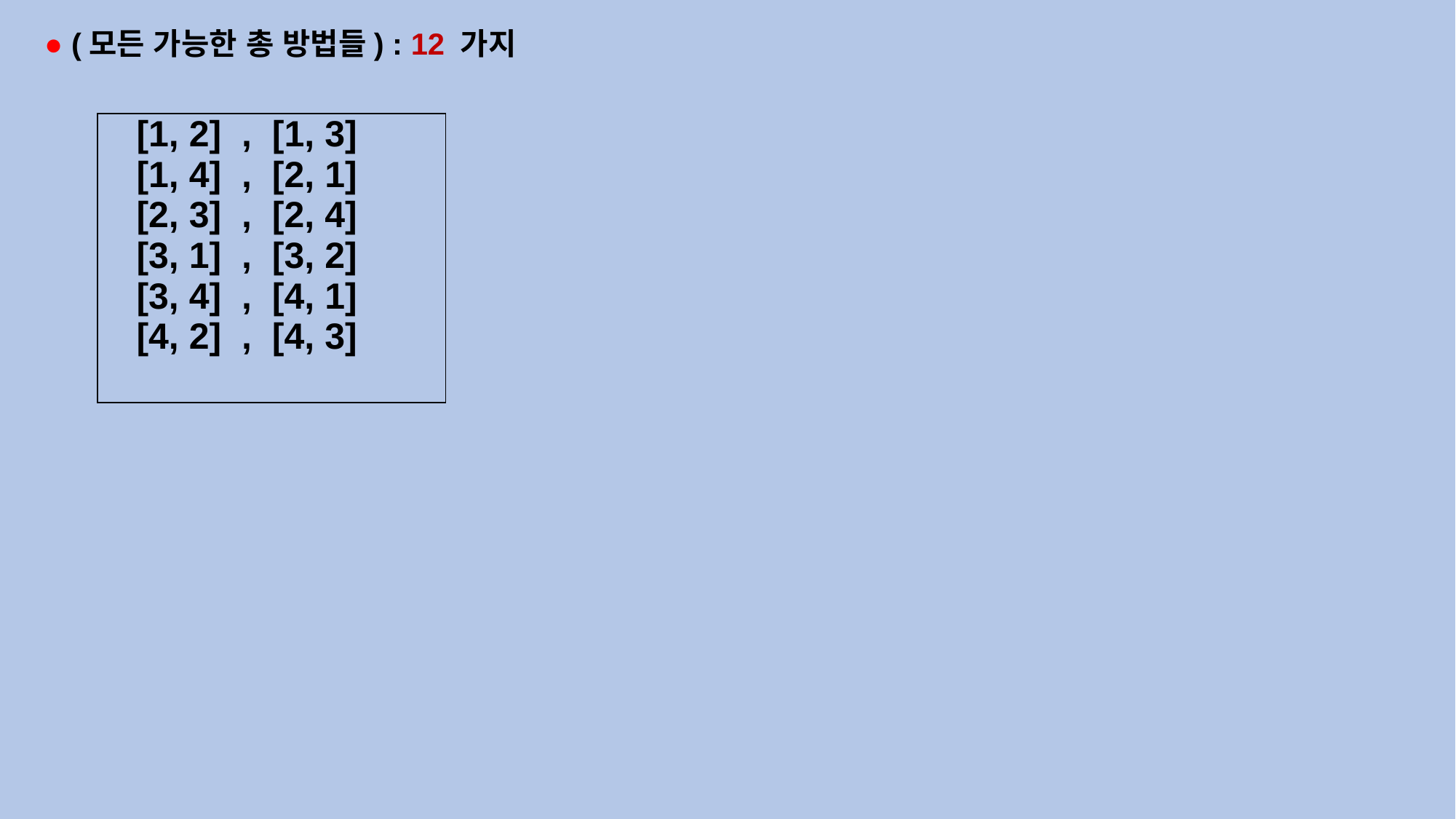

● (모든 가능한 총 방법들) : 12 가지

| [1, 2] , [1, 3] [1, 4] , [2, 1] [2, 3] , [2, 4] [3, 1] , [3, 2] [3, 4] , [4, 1] [4, 2] , [4, 3] |
| --- |